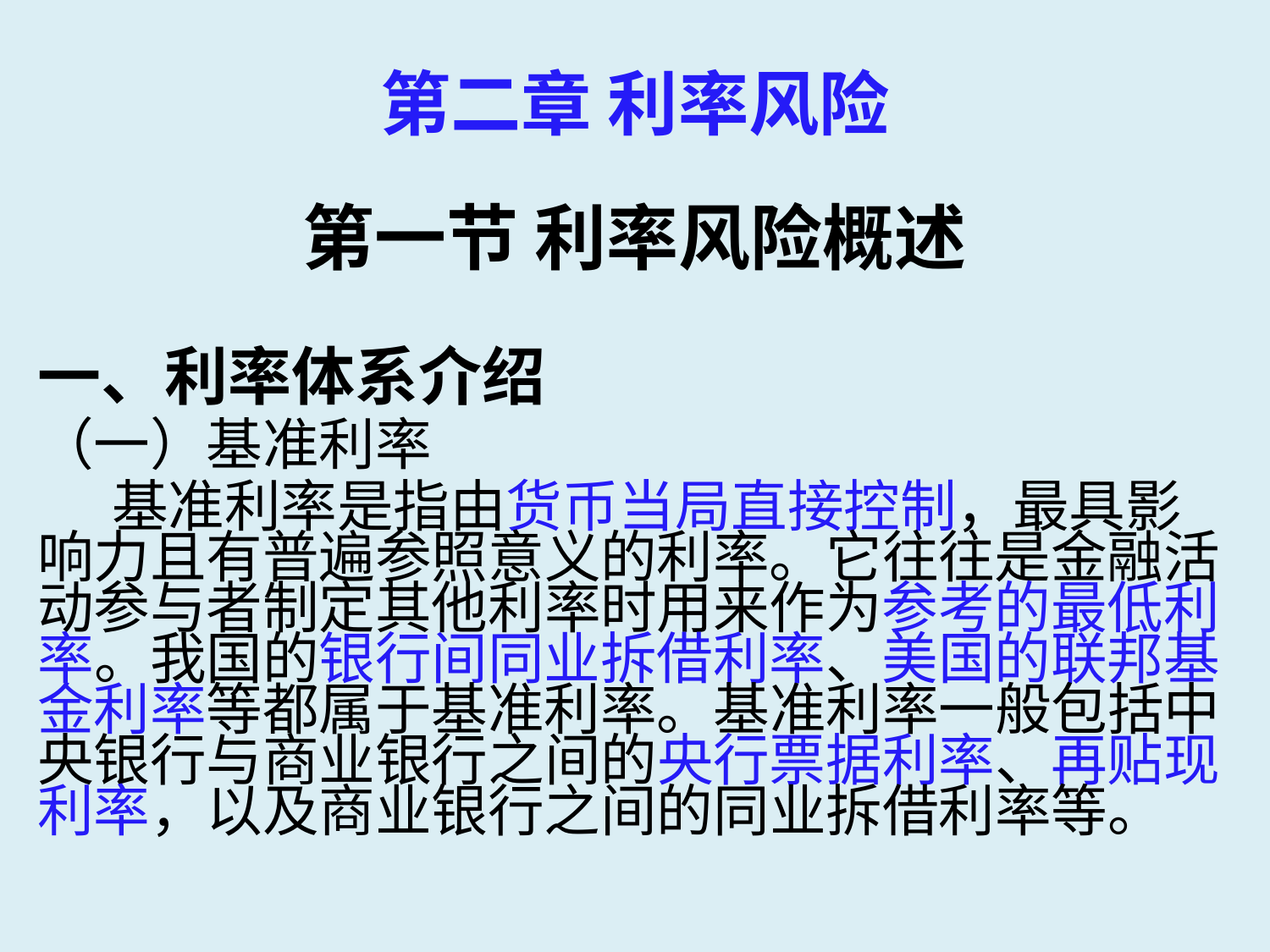

# 第二章 利率风险
第一节 利率风险概述

一、利率体系介绍
（一）基准利率
     基准利率是指由货币当局直接控制，最具影响力且有普遍参照意义的利率。它往往是金融活动参与者制定其他利率时用来作为参考的最低利率。我国的银行间同业拆借利率、美国的联邦基金利率等都属于基准利率。基准利率一般包括中央银行与商业银行之间的央行票据利率、再贴现利率，以及商业银行之间的同业拆借利率等。